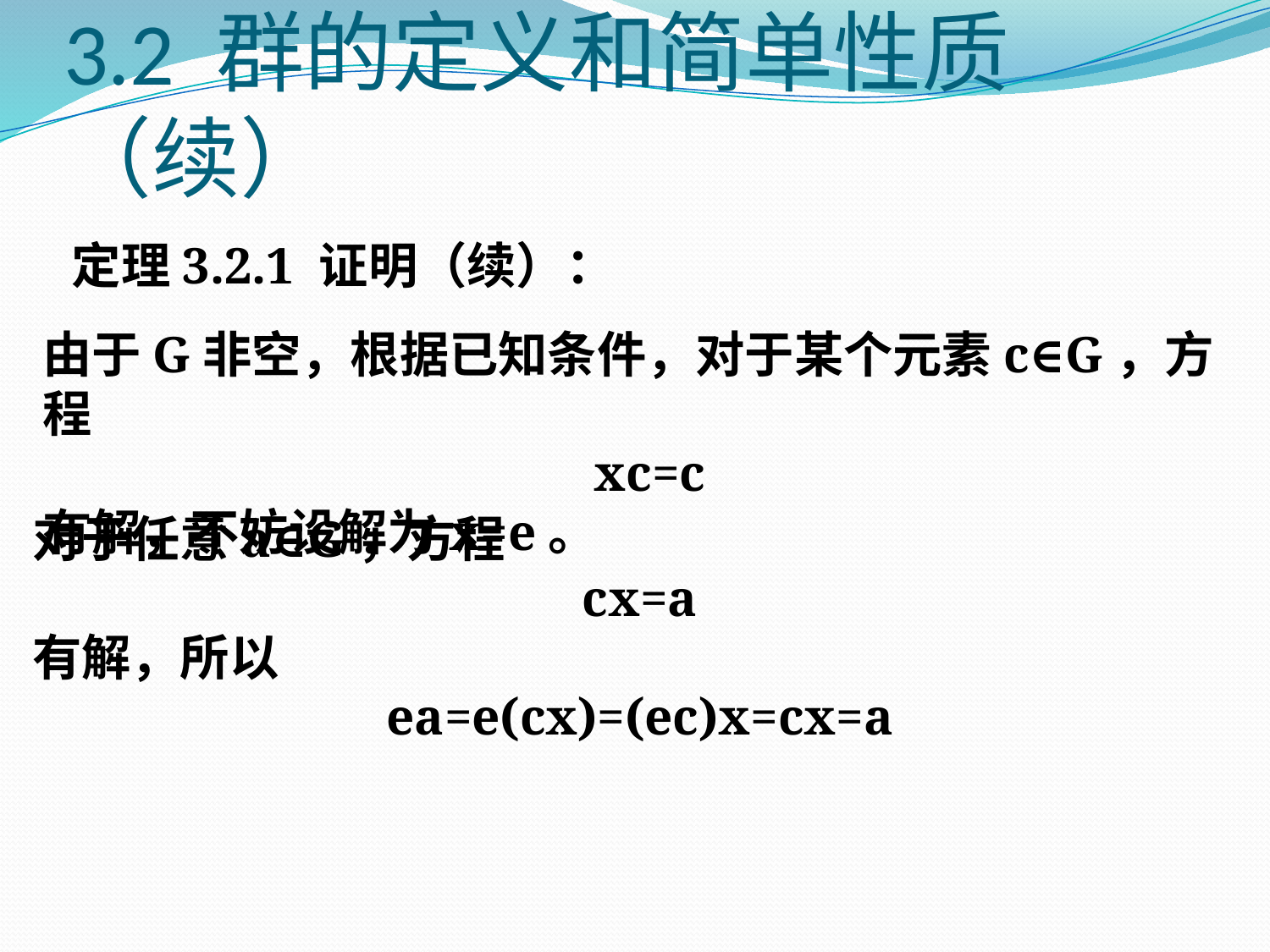

# 3.2 群的定义和简单性质（续）
定理3.2.1 证明（续）：

由于G非空，根据已知条件，对于某个元素c∈G，方程
xc=c
有解，不妨设解为x=e。
对于任意a∈G，方程
cx=a
有解，所以
ea=e(cx)=(ec)x=cx=a